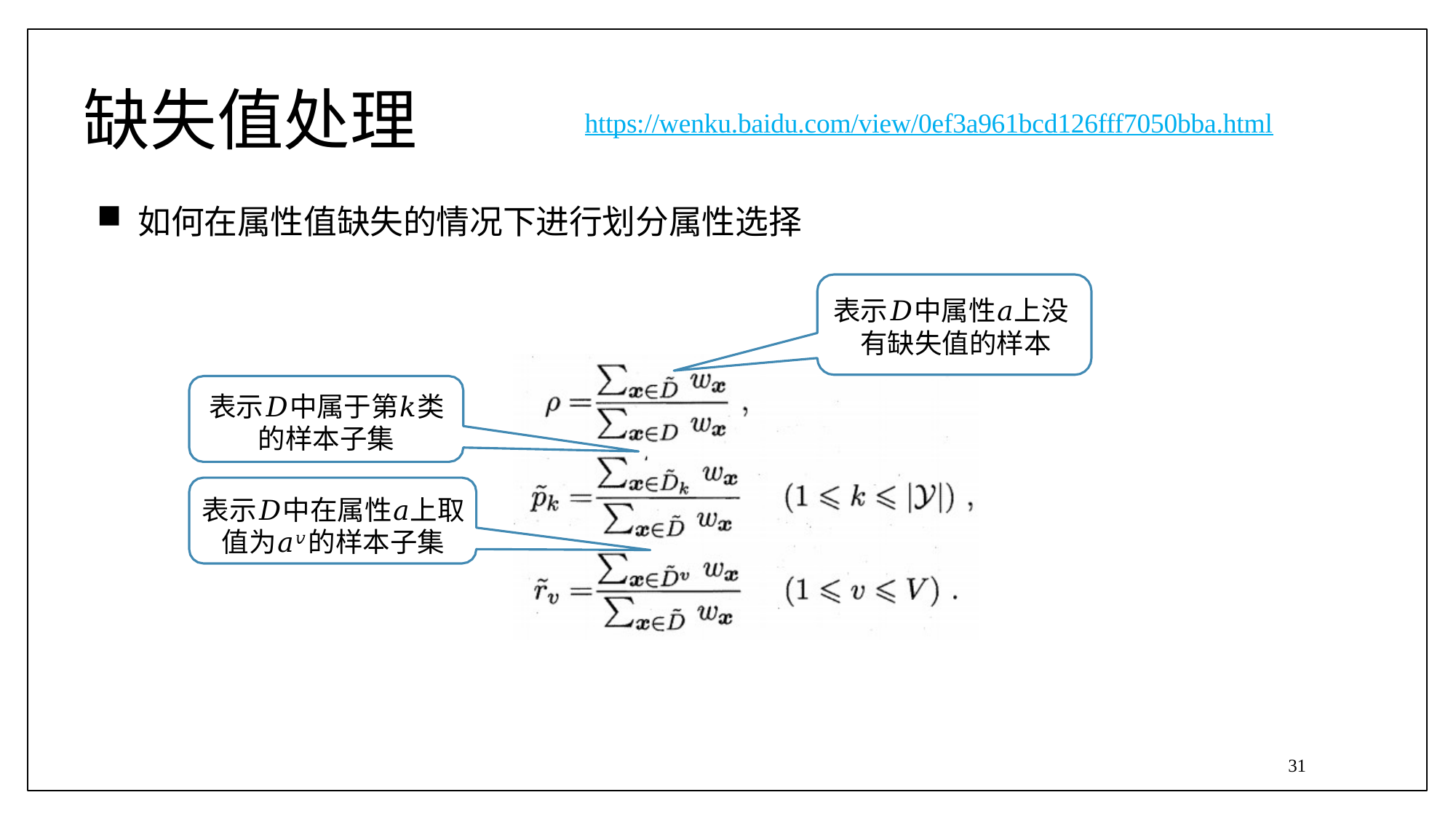

# 缺失值处理
https://wenku.baidu.com/view/0ef3a961bcd126fff7050bba.html
如何在属性值缺失的情况下进行划分属性选择

表示𝐷中属性𝑎上没
有缺失值的样本

表示𝐷中属于第𝑘类
的样本子集

表示𝐷中在属性𝑎上取
值为𝑎𝑣的样本子集

31